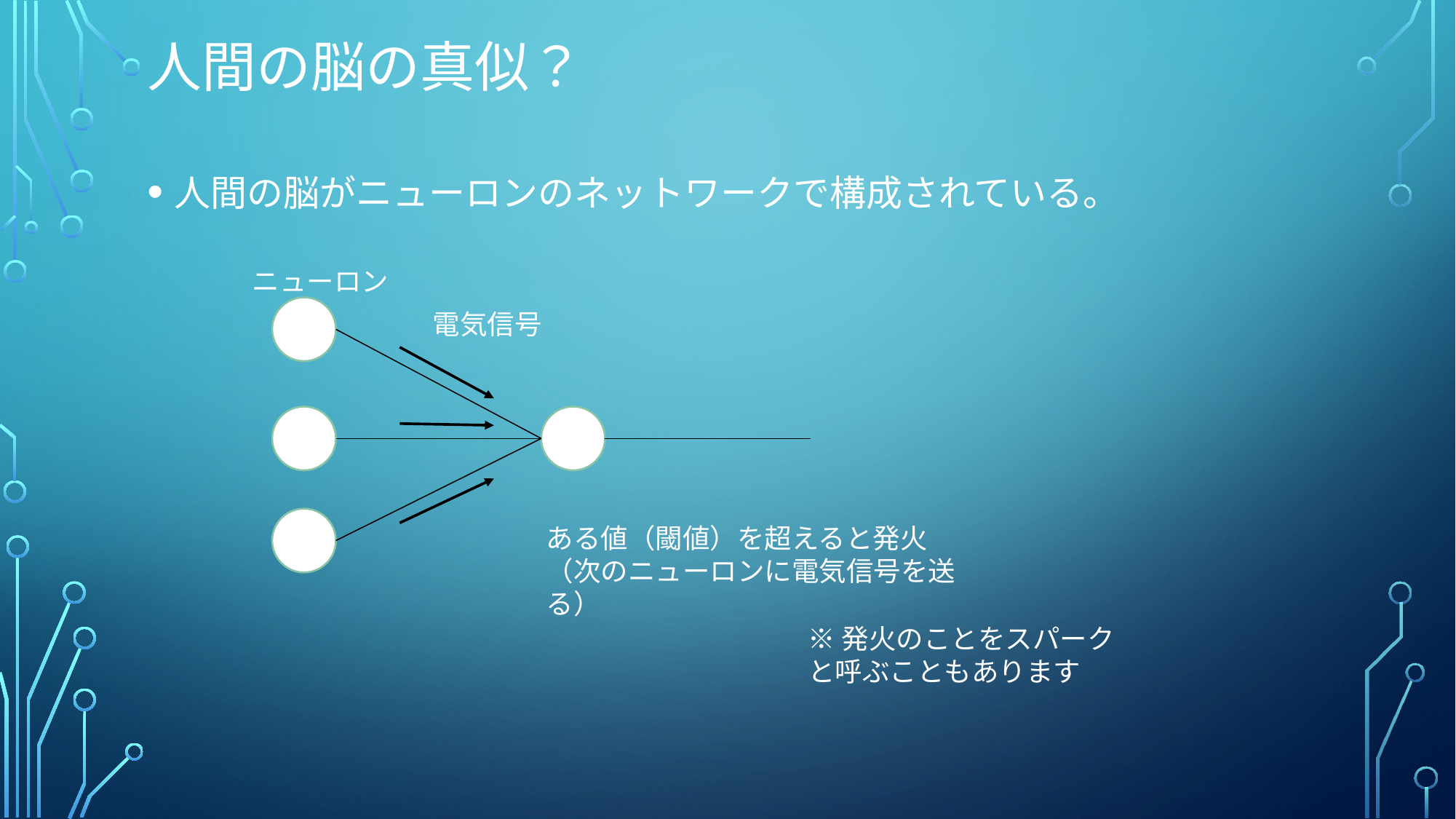

# 人間の脳の真似？
人間の脳がニューロンのネットワークで構成されている。
ニューロン

電気信号

ある値（閾値）を超えると発火（次のニューロンに電気信号を送る）
※発火のことをスパークと呼ぶこともあります